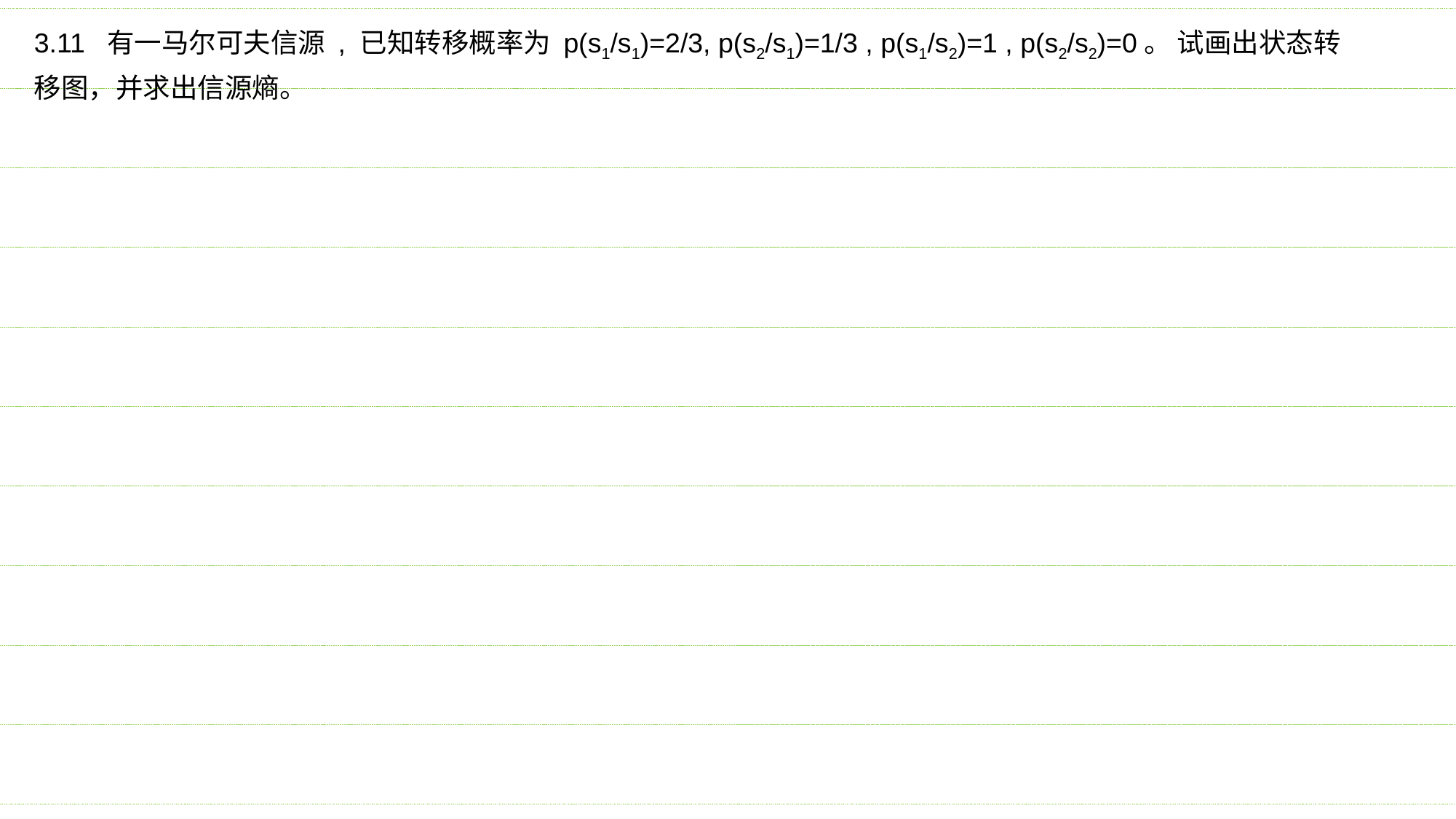

3.11  有一马尔可夫信源 , 已知转移概率为 p(s1/s1)=2/3, p(s2/s1)=1/3 , p(s1/s2)=1 , p(s2/s2)=0。 试画出状态转
移图，并求出信源熵。